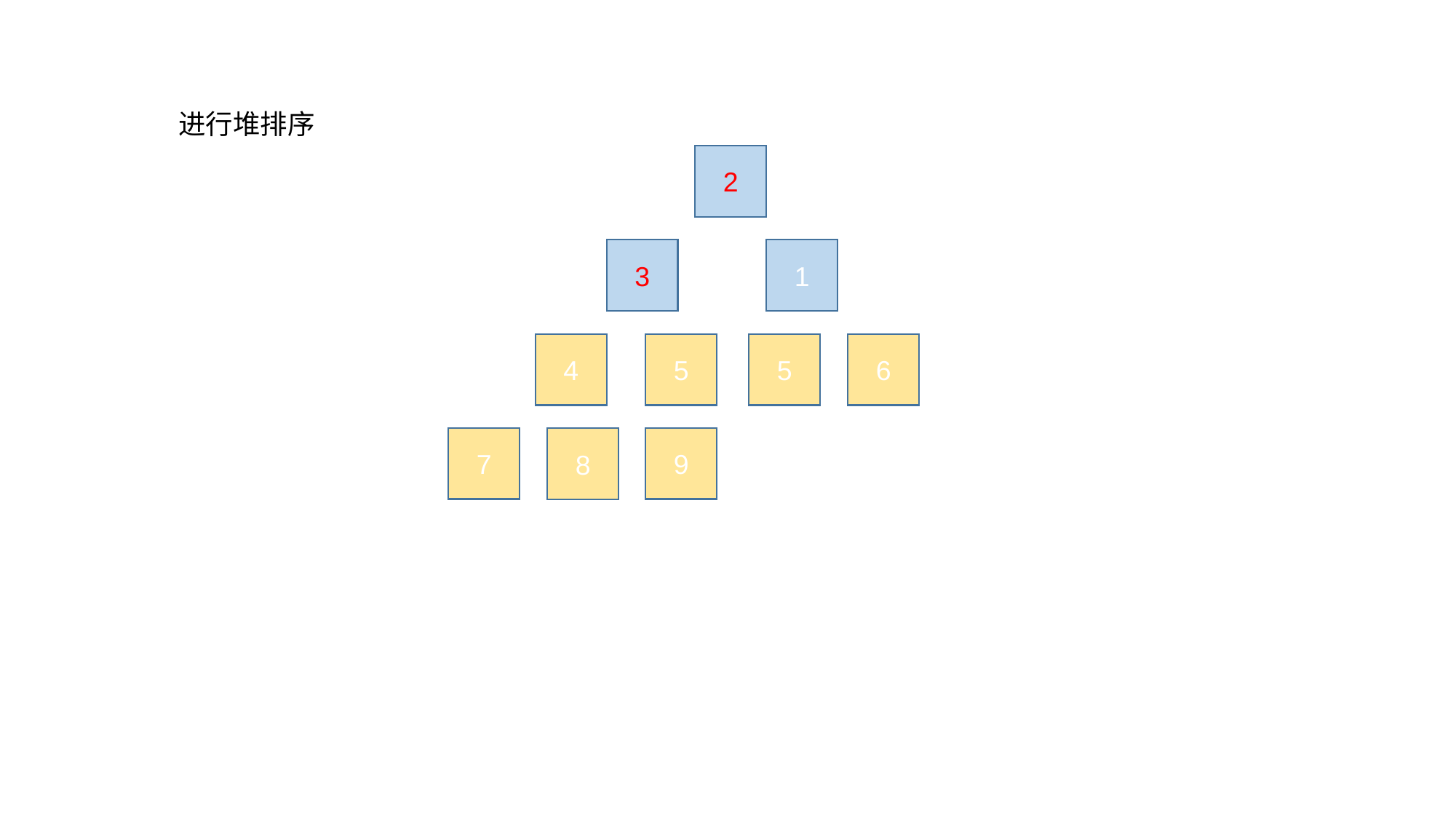

进行堆排序
2
3
1
4
5
5
6
7
9
8